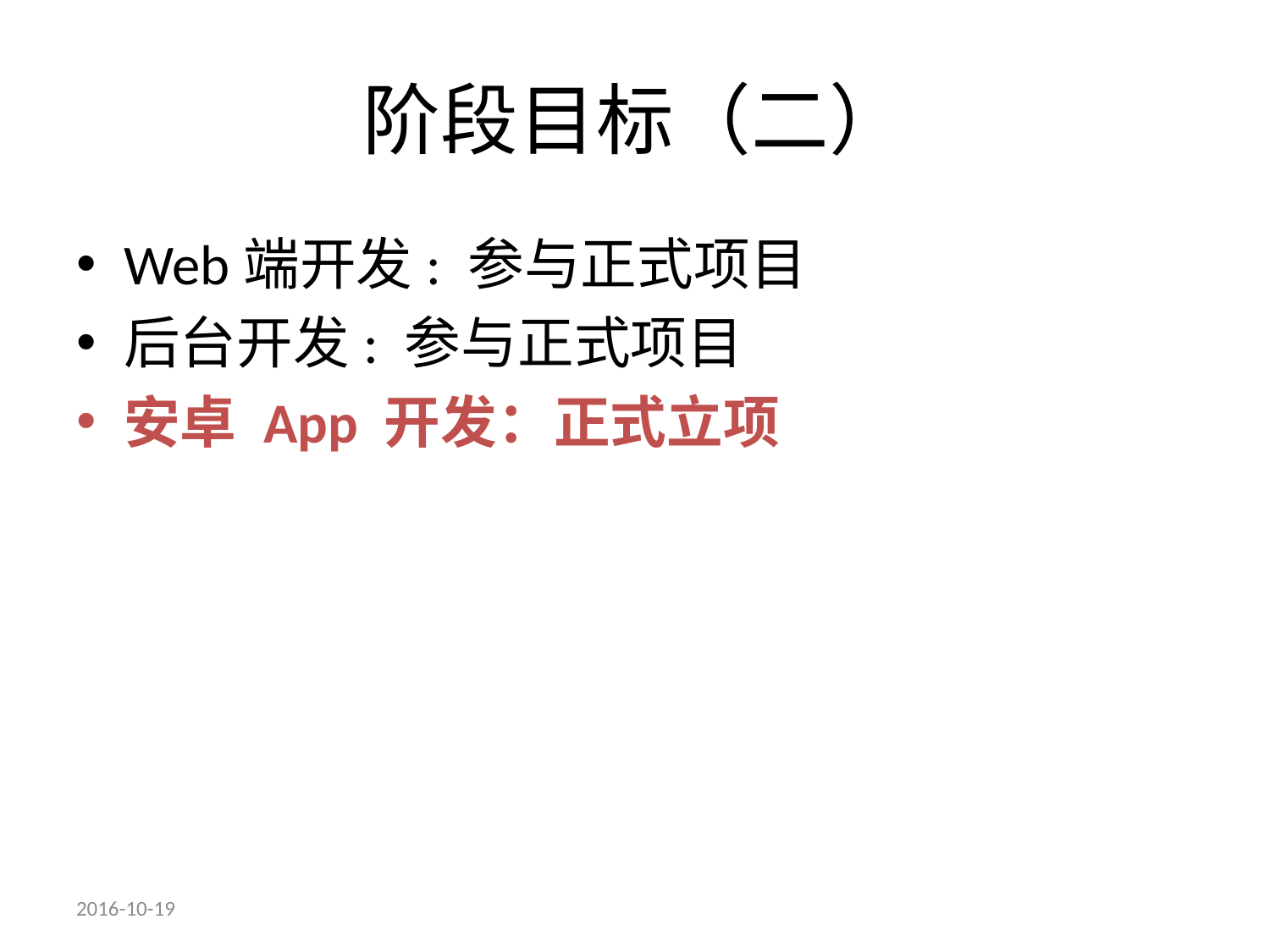

# 阶段目标（二）
Web端开发: 参与正式项目
后台开发: 参与正式项目
安卓 App 开发：正式立项
2016-10-19